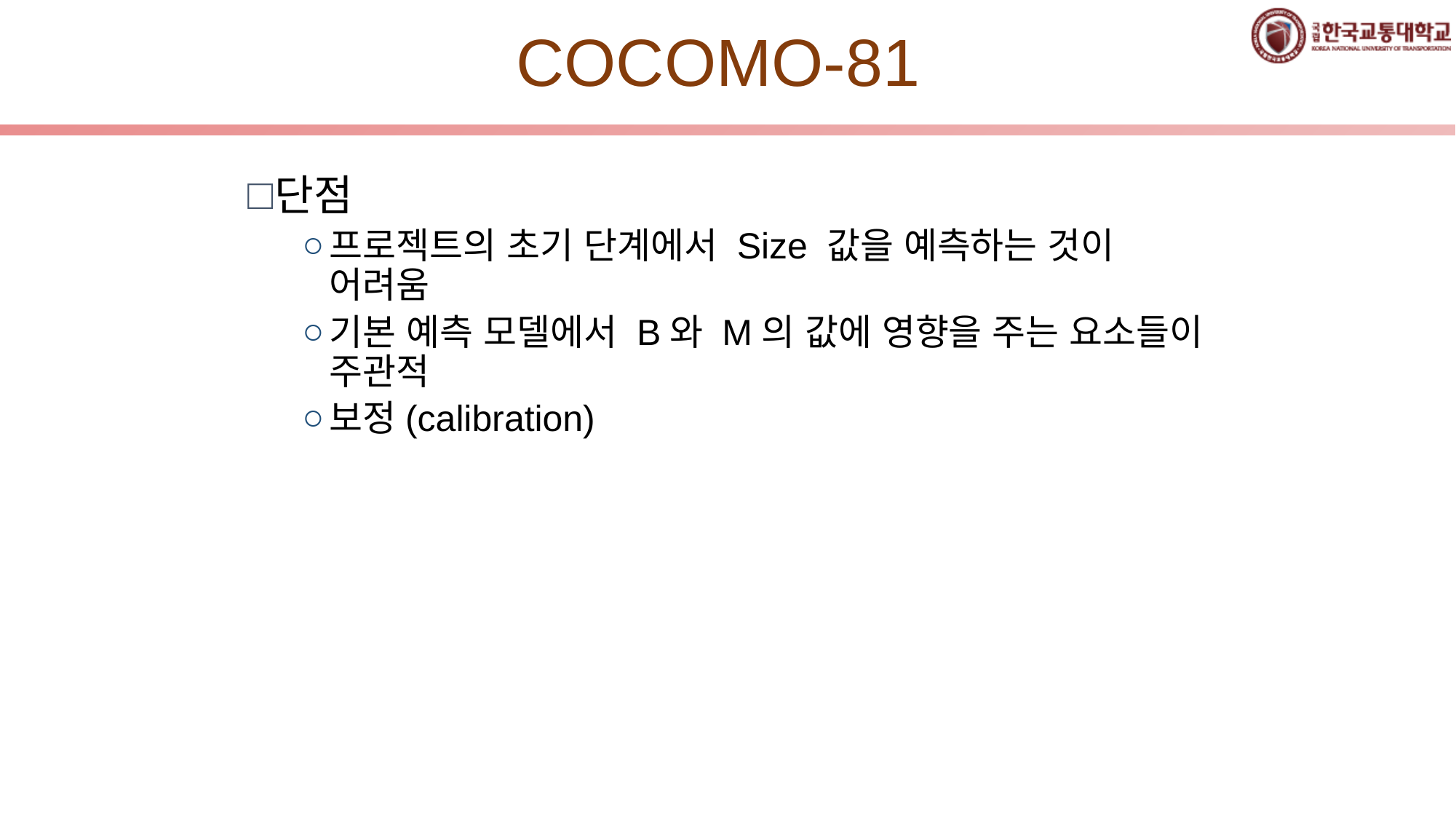

# COCOMO-81
단점
프로젝트의 초기 단계에서 Size 값을 예측하는 것이 어려움
기본 예측 모델에서 B와 M의 값에 영향을 주는 요소들이 주관적
보정(calibration)
57